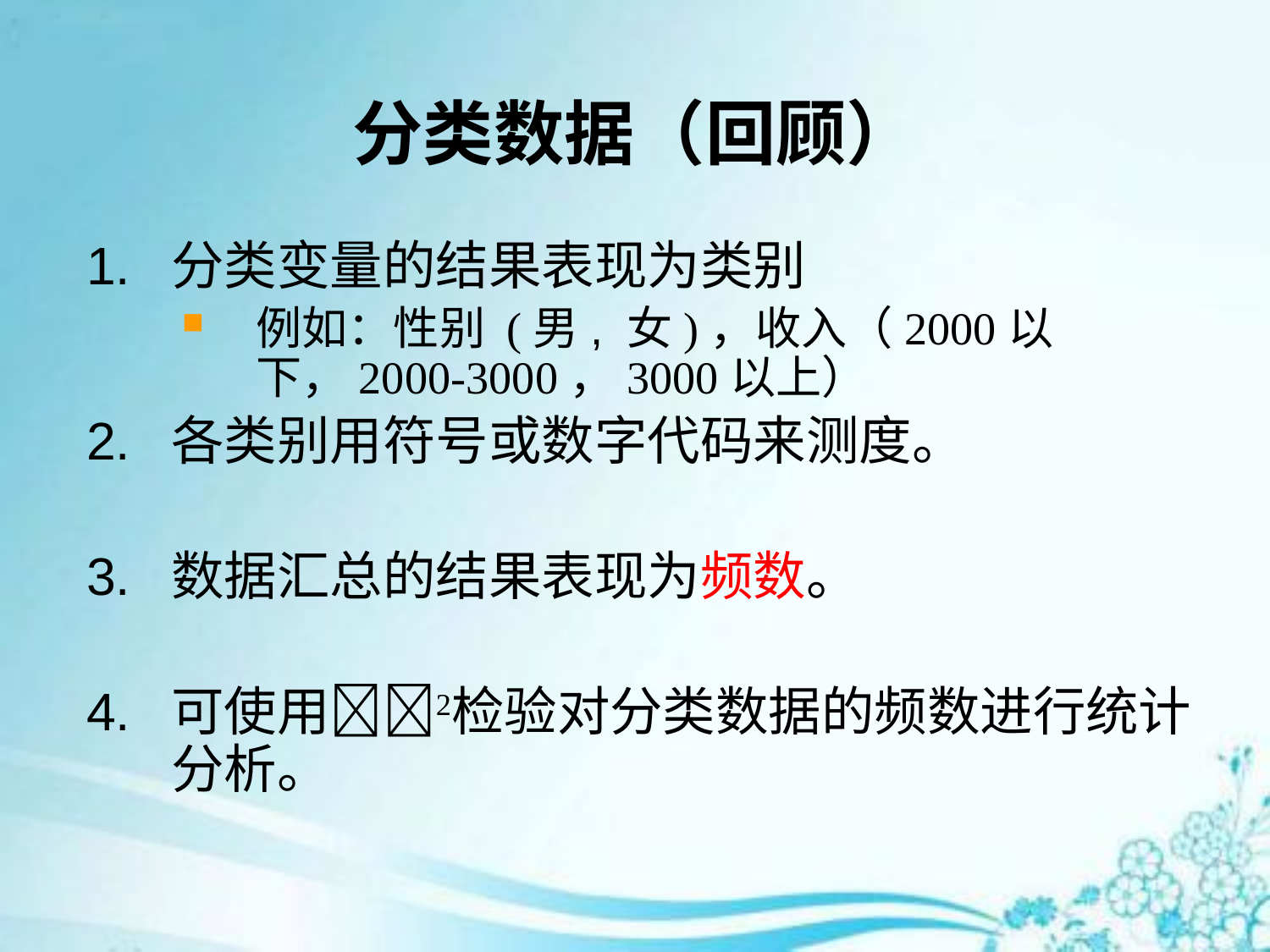

# 分类数据（回顾）
分类变量的结果表现为类别
例如：性别 (男, 女)，收入（2000以下，2000-3000，3000以上）
各类别用符号或数字代码来测度。

数据汇总的结果表现为频数。

可使用 χ2检验对分类数据的频数进行统计分析。